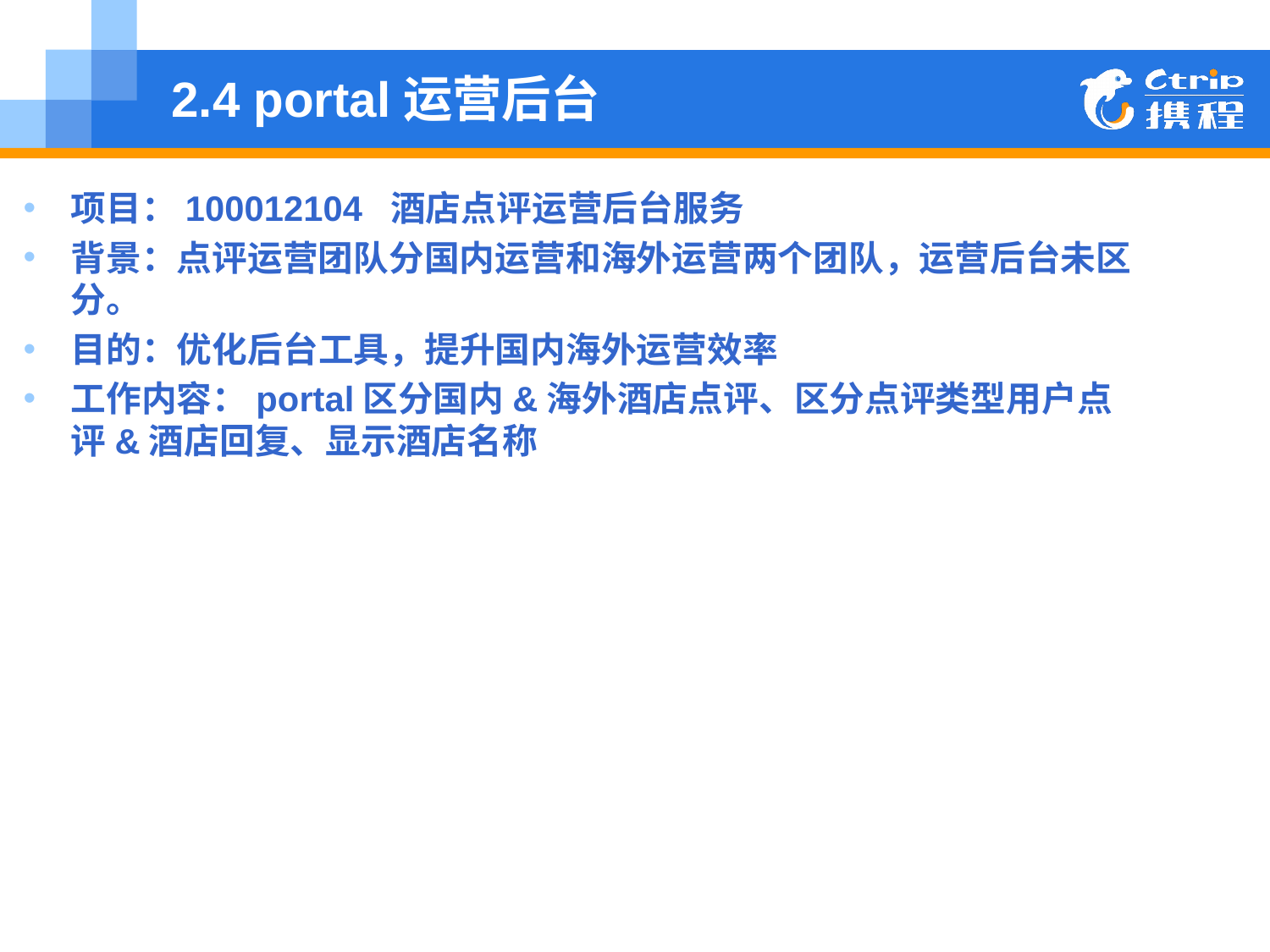

# 2.4 portal运营后台
项目：100012104  酒店点评运营后台服务
背景：点评运营团队分国内运营和海外运营两个团队，运营后台未区分。
目的：优化后台工具，提升国内海外运营效率
工作内容：portal区分国内&海外酒店点评、区分点评类型用户点评&酒店回复、显示酒店名称
10